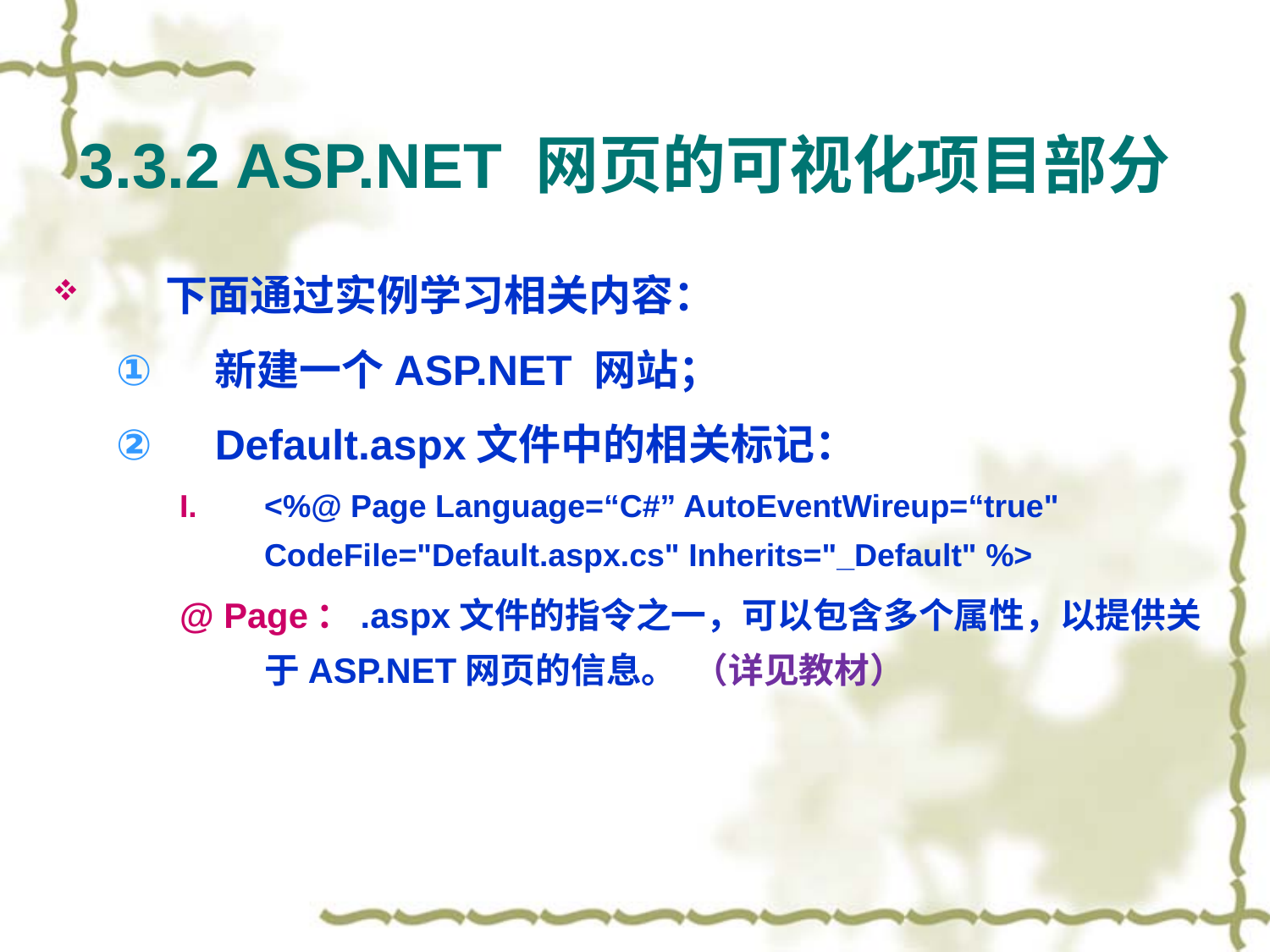

3.3.2 ASP.NET 网页的可视化项目部分
下面通过实例学习相关内容：
新建一个ASP.NET 网站；
Default.aspx文件中的相关标记：
<%@ Page Language=“C#” AutoEventWireup=“true"  CodeFile="Default.aspx.cs" Inherits="_Default" %>
@ Page：.aspx文件的指令之一，可以包含多个属性，以提供关于ASP.NET网页的信息。  （详见教材）